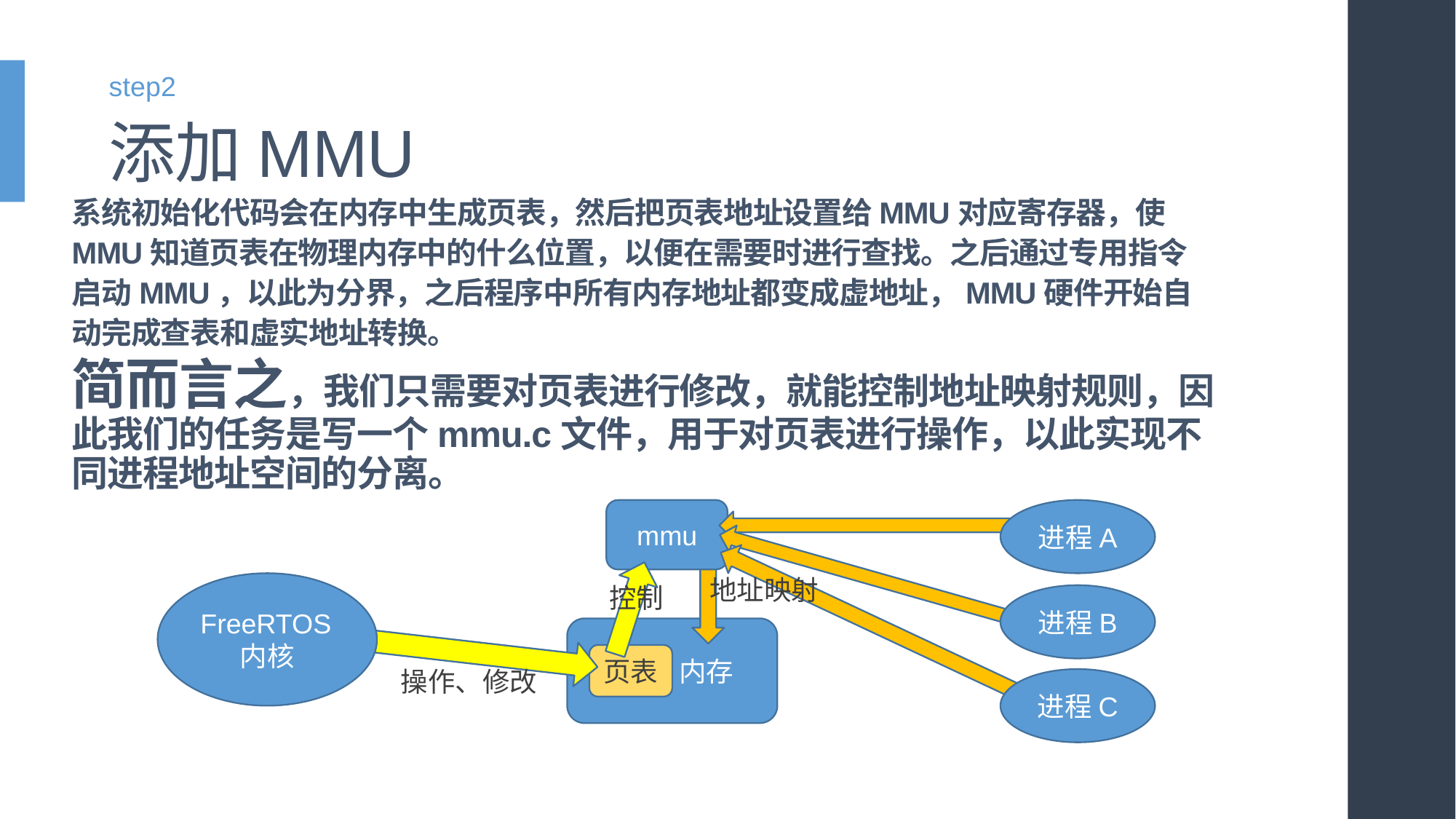

step2
# 添加MMU
系统初始化代码会在内存中生成页表，然后把页表地址设置给MMU对应寄存器，使MMU知道页表在物理内存中的什么位置，以便在需要时进行查找。之后通过专用指令启动MMU，以此为分界，之后程序中所有内存地址都变成虚地址，MMU硬件开始自动完成查表和虚实地址转换。
简而言之，我们只需要对页表进行修改，就能控制地址映射规则，因此我们的任务是写一个mmu.c文件，用于对页表进行操作，以此实现不同进程地址空间的分离。
mmu
进程A

地址映射
FreeRTOS内核
控制
进程B

          内存
页表
操作、修改
进程C
23